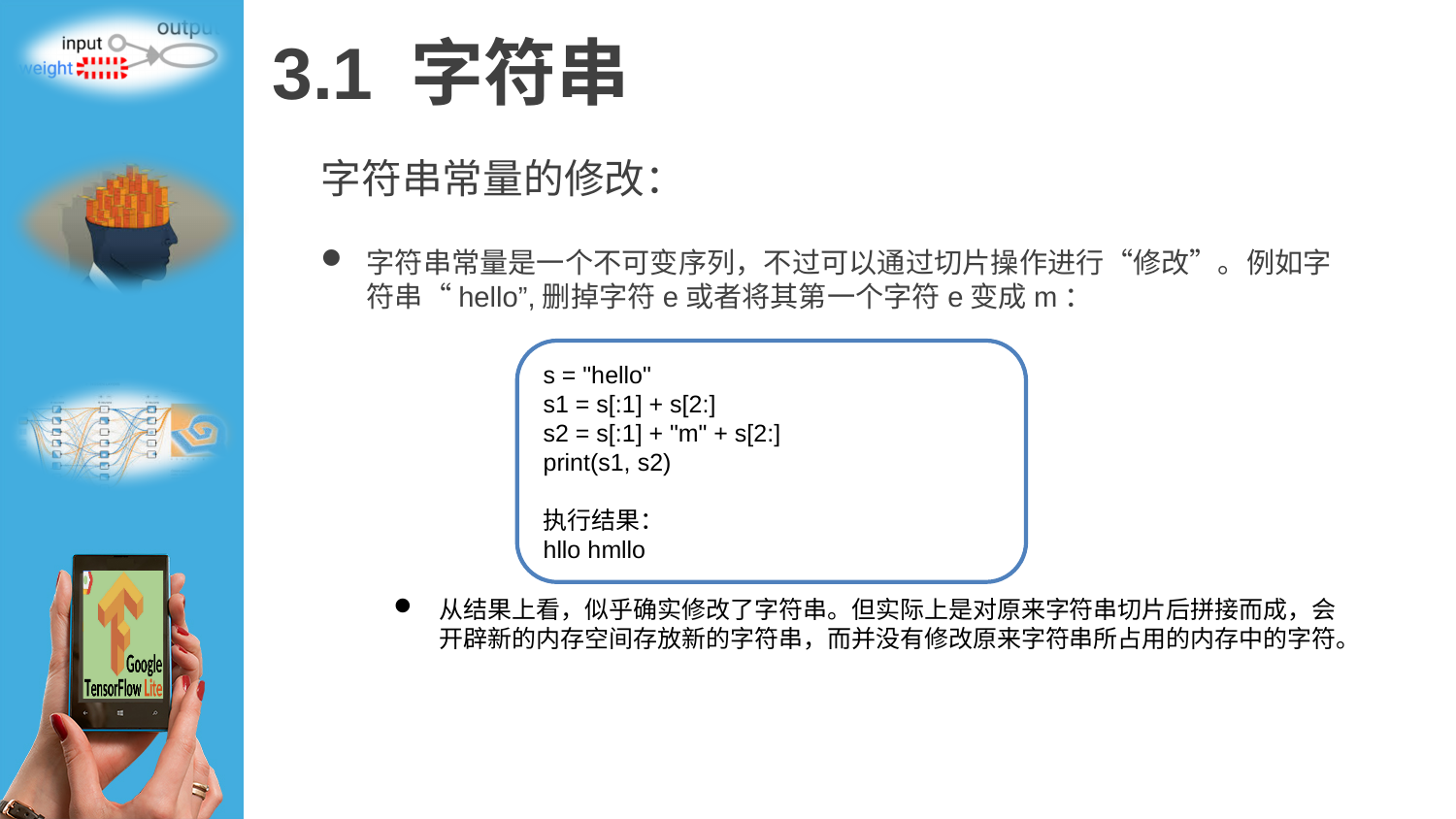

# 3.1 字符串
字符串常量的修改：
字符串常量是一个不可变序列，不过可以通过切片操作进行“修改”。例如字符串“hello”,删掉字符e或者将其第一个字符e变成m：

从结果上看，似乎确实修改了字符串。但实际上是对原来字符串切片后拼接而成，会开辟新的内存空间存放新的字符串，而并没有修改原来字符串所占用的内存中的字符。

s = "hello"
s1 = s[:1] + s[2:]
s2 = s[:1] + "m" + s[2:]
print(s1, s2)

执行结果：
hllo hmllo